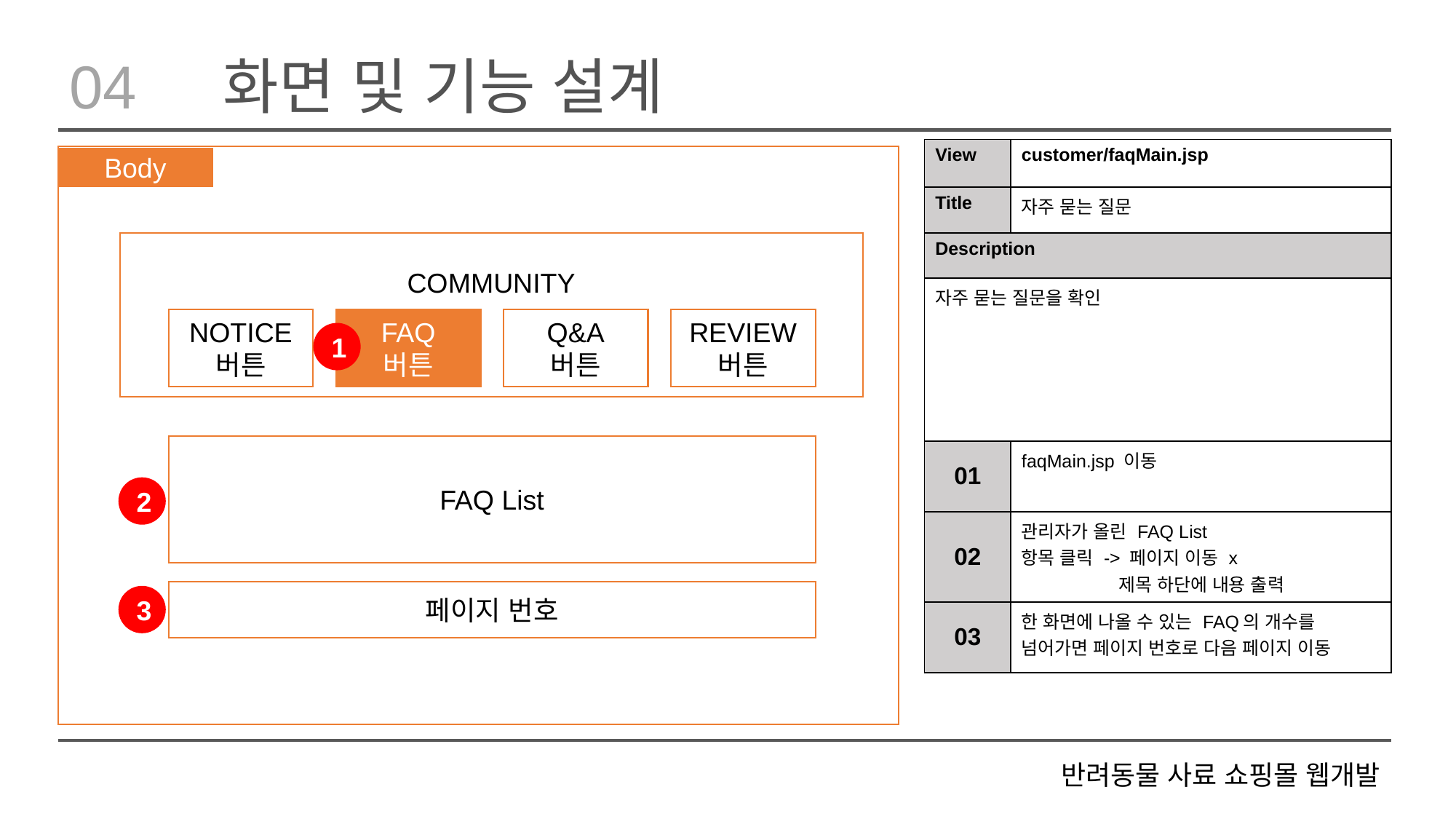

04
화면 및 기능 설계
| View | customer/faqMain.jsp |
| --- | --- |
| Title | 자주 묻는 질문 |
| Description |  |
| 자주 묻는 질문을 확인 |  |
| 01 | faqMain.jsp 이동 |
| 02 | 관리자가 올린 FAQ List 항목 클릭 -> 페이지 이동 x 제목 하단에 내용 출력 |
| 03 | 한 화면에 나올 수 있는 FAQ의 개수를 넘어가면 페이지 번호로 다음 페이지 이동 |

Body
COMMUNITY

NOTICE 버튼
FAQ
버튼
Q&A
버튼
REVIEW 버튼
FAQ
버튼
1
FAQ List
2
페이지 번호
3
반려동물 사료 쇼핑몰 웹개발